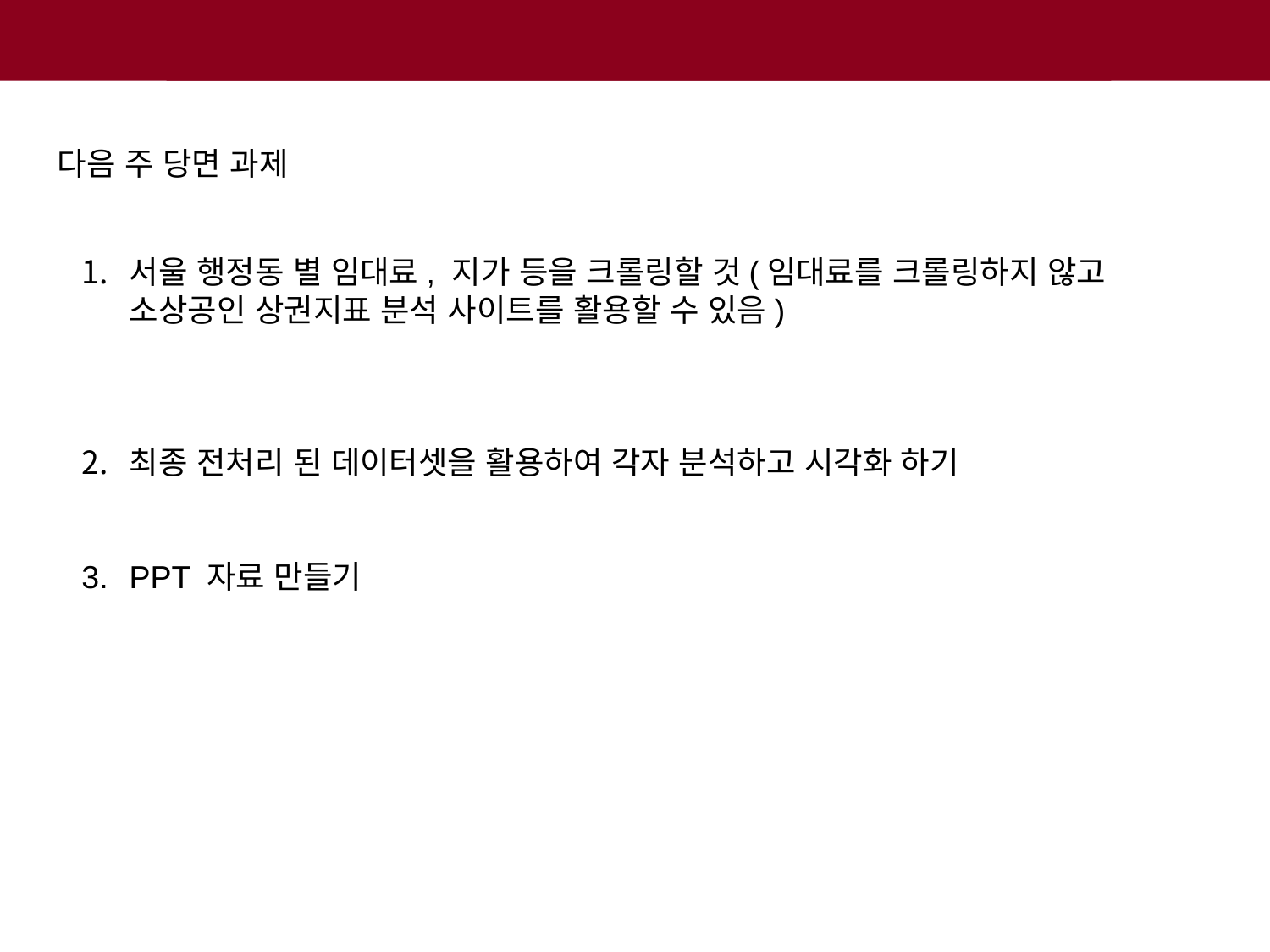

다음 주 당면 과제
서울 행정동 별 임대료, 지가 등을 크롤링할 것(임대료를 크롤링하지 않고 소상공인 상권지표 분석 사이트를 활용할 수 있음)

최종 전처리 된 데이터셋을 활용하여 각자 분석하고 시각화 하기

PPT 자료 만들기